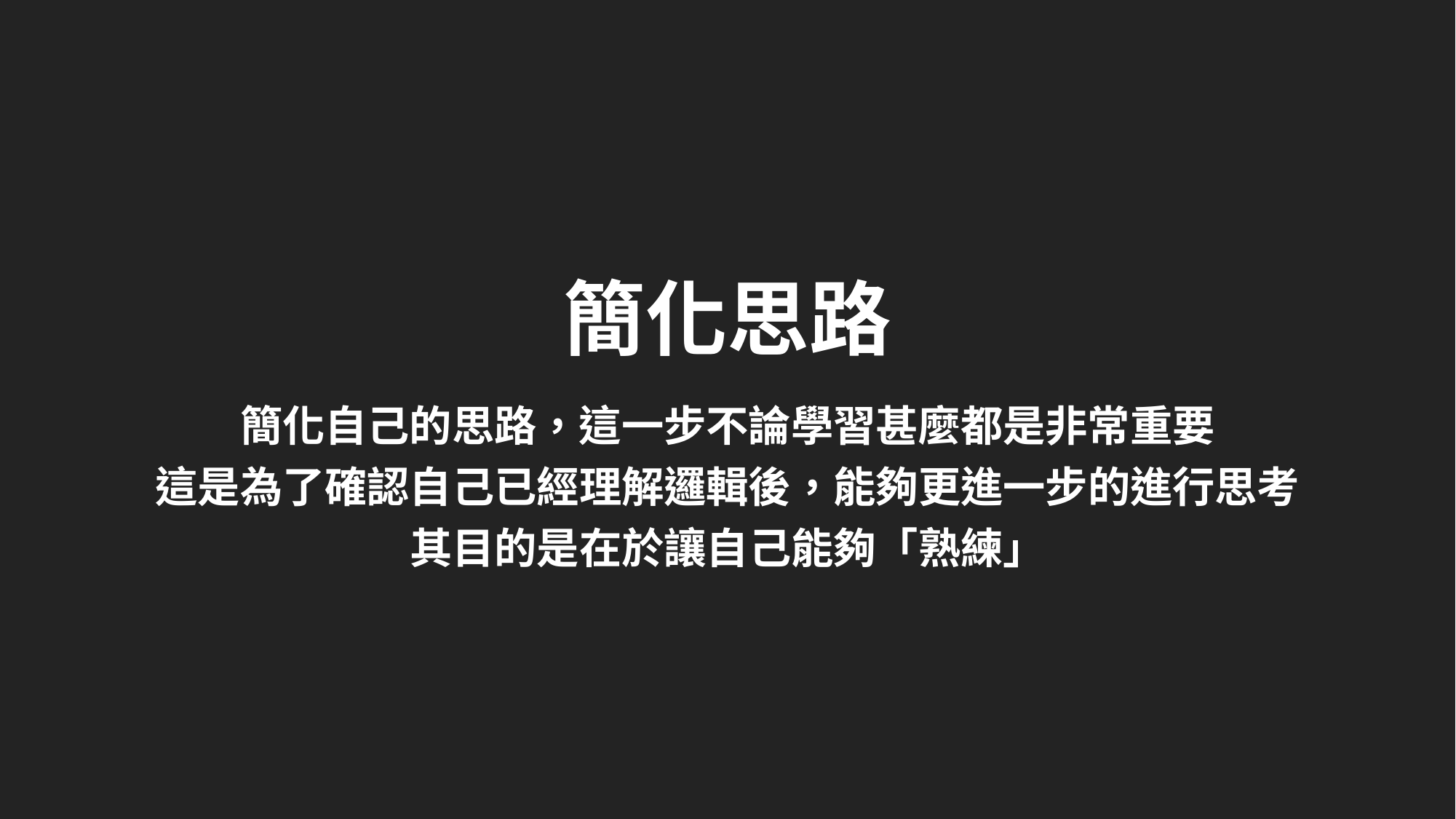

簡化思路

簡化自己的思路，這一步不論學習甚麼都是非常重要
這是為了確認自己已經理解邏輯後，能夠更進一步的進行思考
其目的是在於讓自己能夠「熟練」